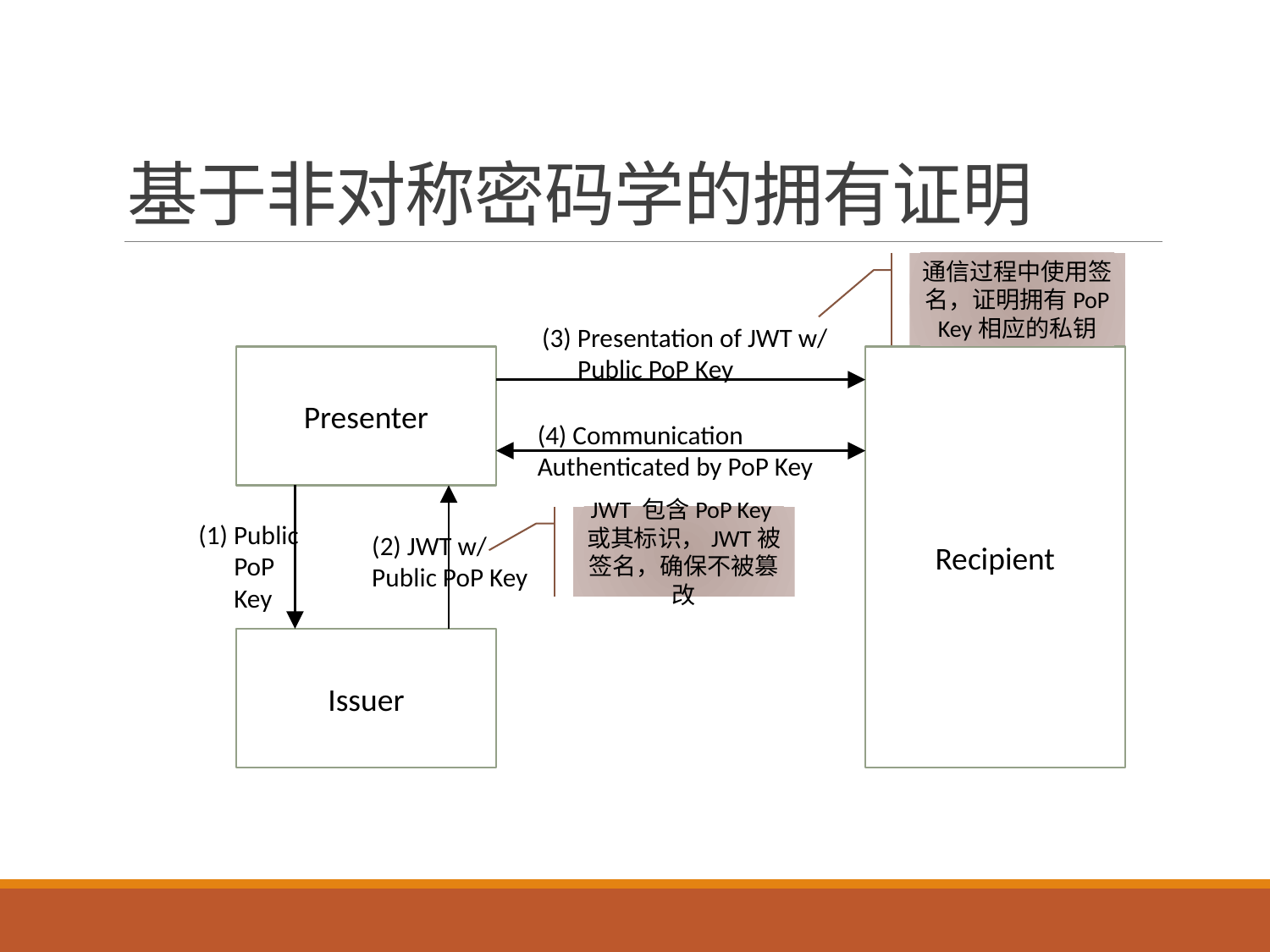

# 基于非对称密码学的拥有证明
通信过程中使用签名，证明拥有PoP Key相应的私钥

(3) Presentation of JWT w/
      Public PoP Key
Recipient
Presenter
(4) Communication
Authenticated by PoP Key
(1) Public
      PoP
      Key
(2) JWT w/
Public PoP Key
Issuer
JWT 包含PoP Key或其标识，JWT被签名，确保不被篡改